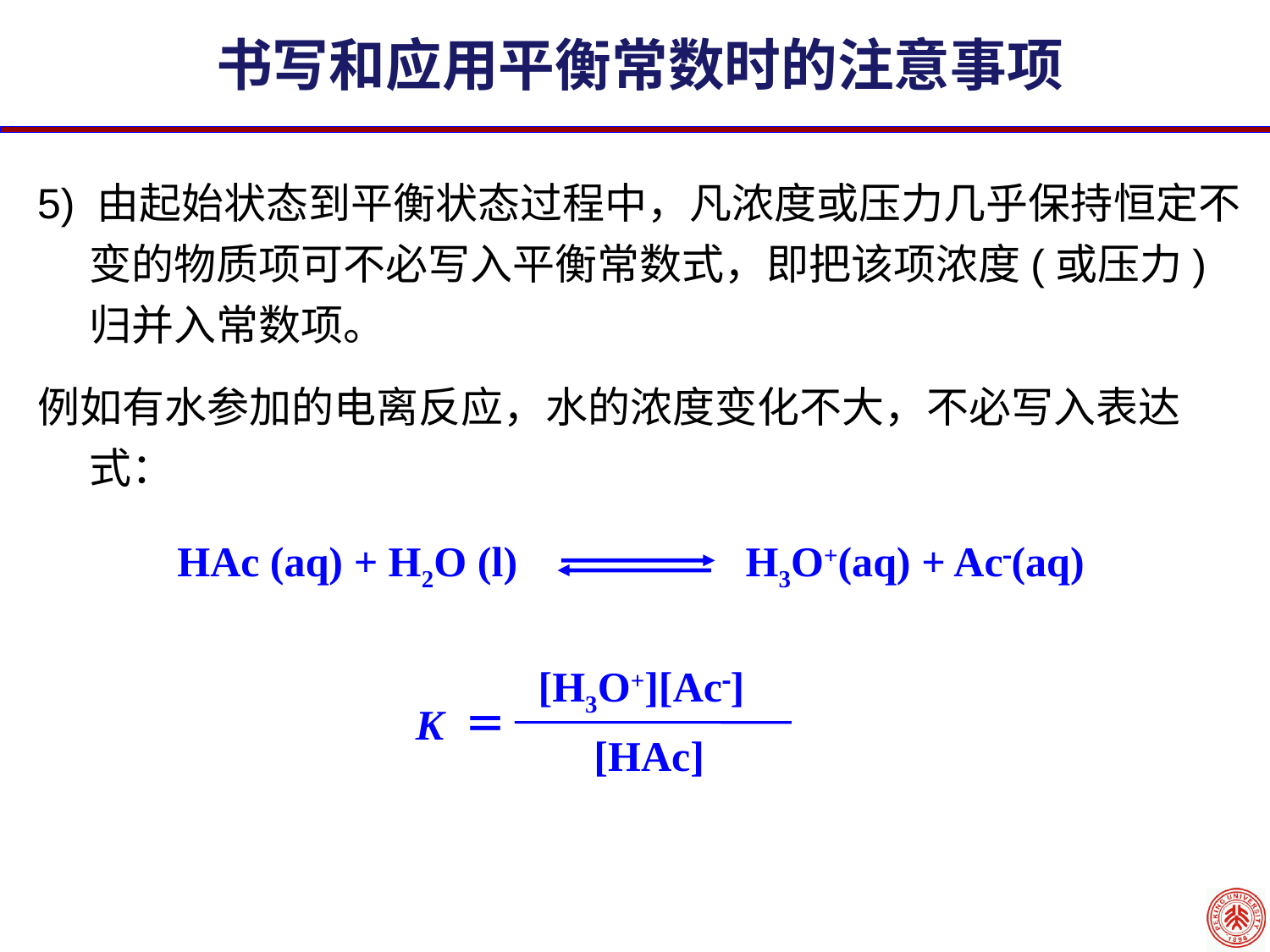

书写和应用平衡常数时的注意事项

5) 由起始状态到平衡状态过程中，凡浓度或压力几乎保持恒定不变的物质项可不必写入平衡常数式，即把该项浓度(或压力)归并入常数项。
例如有水参加的电离反应，水的浓度变化不大，不必写入表达式：
HAc (aq) + H2O (l)
H3O+(aq) + Ac−(aq)

[H3O+][Ac−]
K ＝

[HAc]